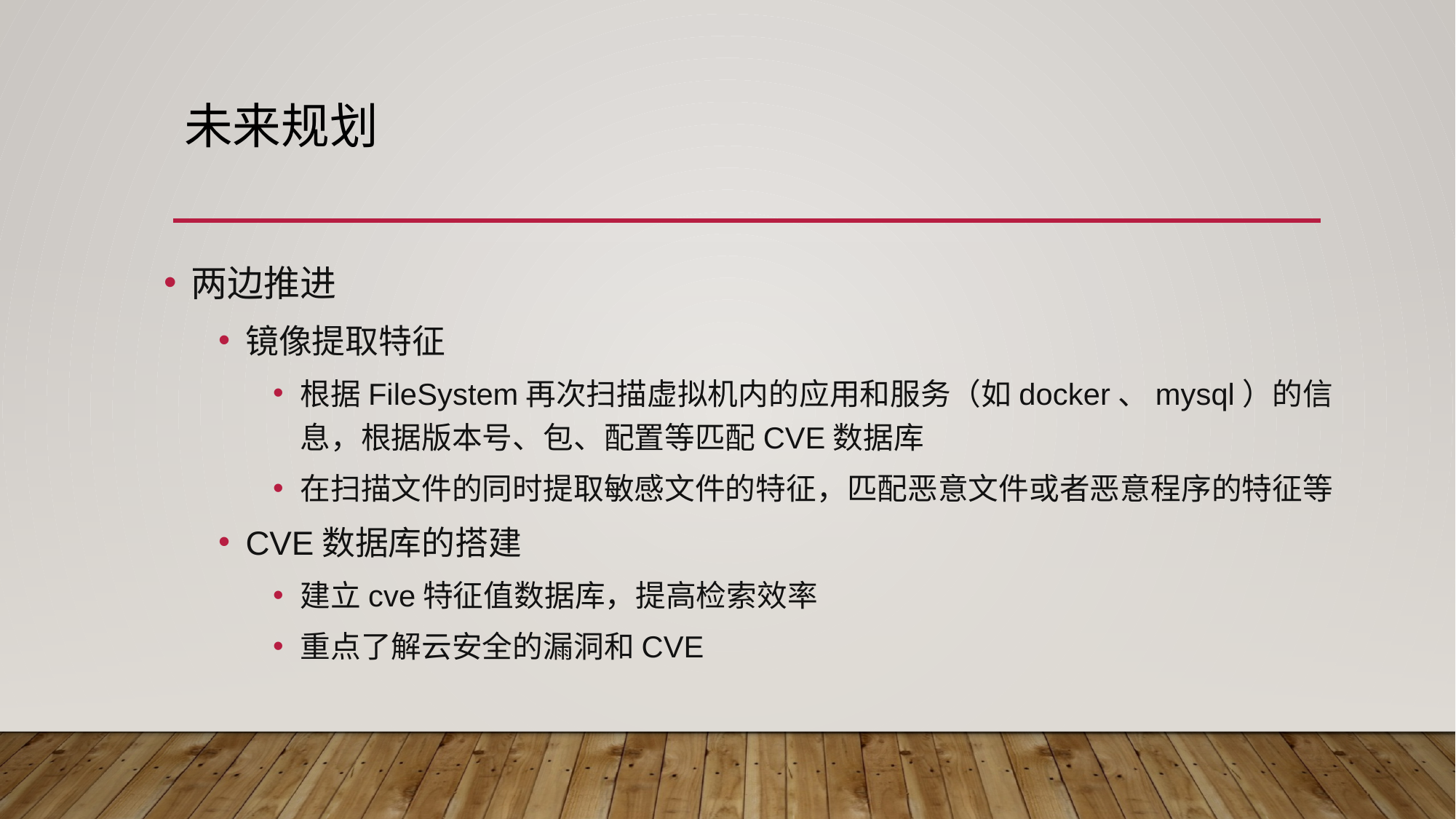

# 未来规划
两边推进
镜像提取特征
根据FileSystem再次扫描虚拟机内的应用和服务（如docker、mysql）的信息，根据版本号、包、配置等匹配CVE数据库
在扫描文件的同时提取敏感文件的特征，匹配恶意文件或者恶意程序的特征等
CVE数据库的搭建
建立cve特征值数据库，提高检索效率
重点了解云安全的漏洞和CVE